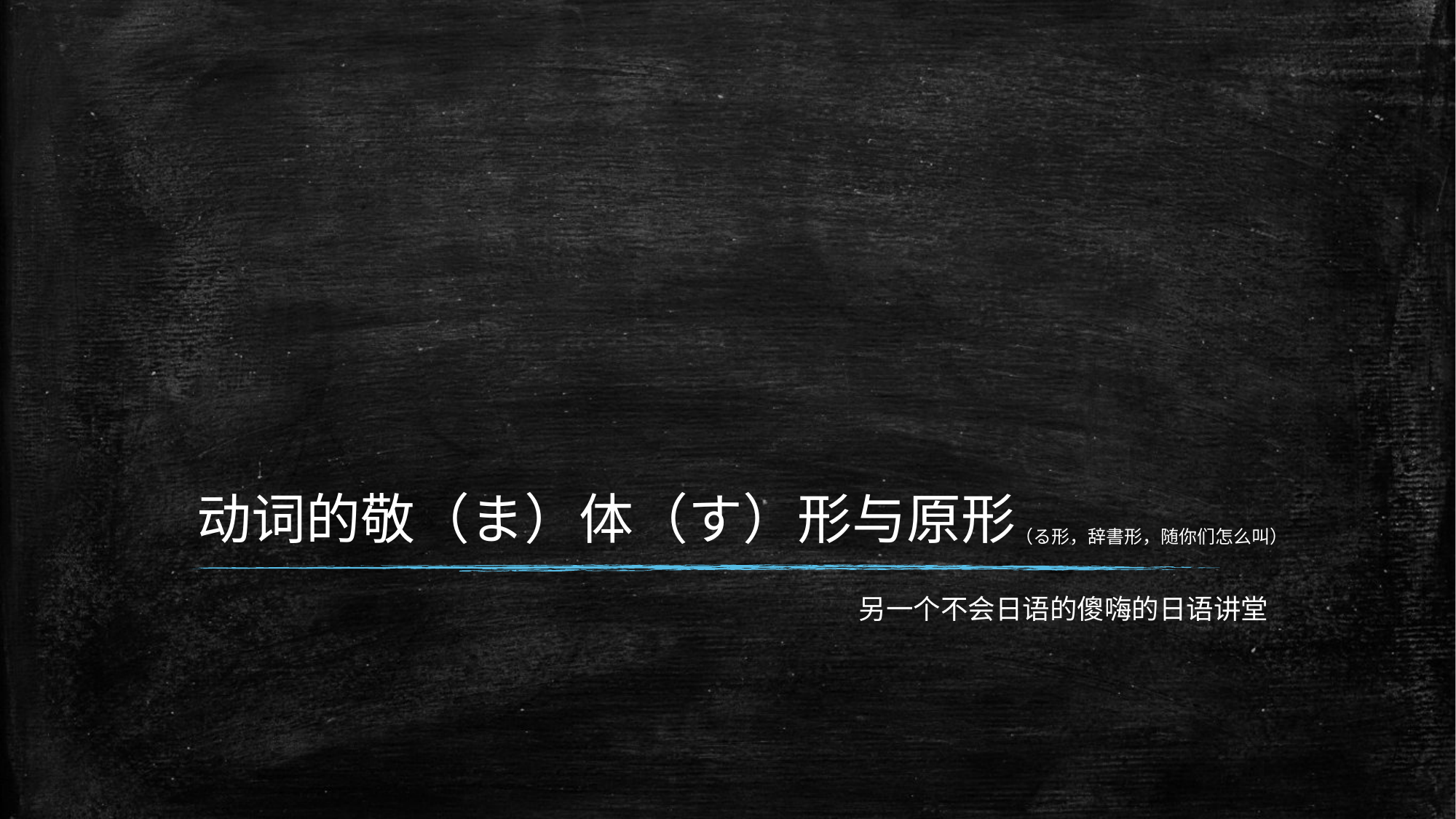

动词的敬（ま）体（す）形与原形
（る形，辞書形，随你们怎么叫）
另一个不会日语的傻嗨的日语讲堂